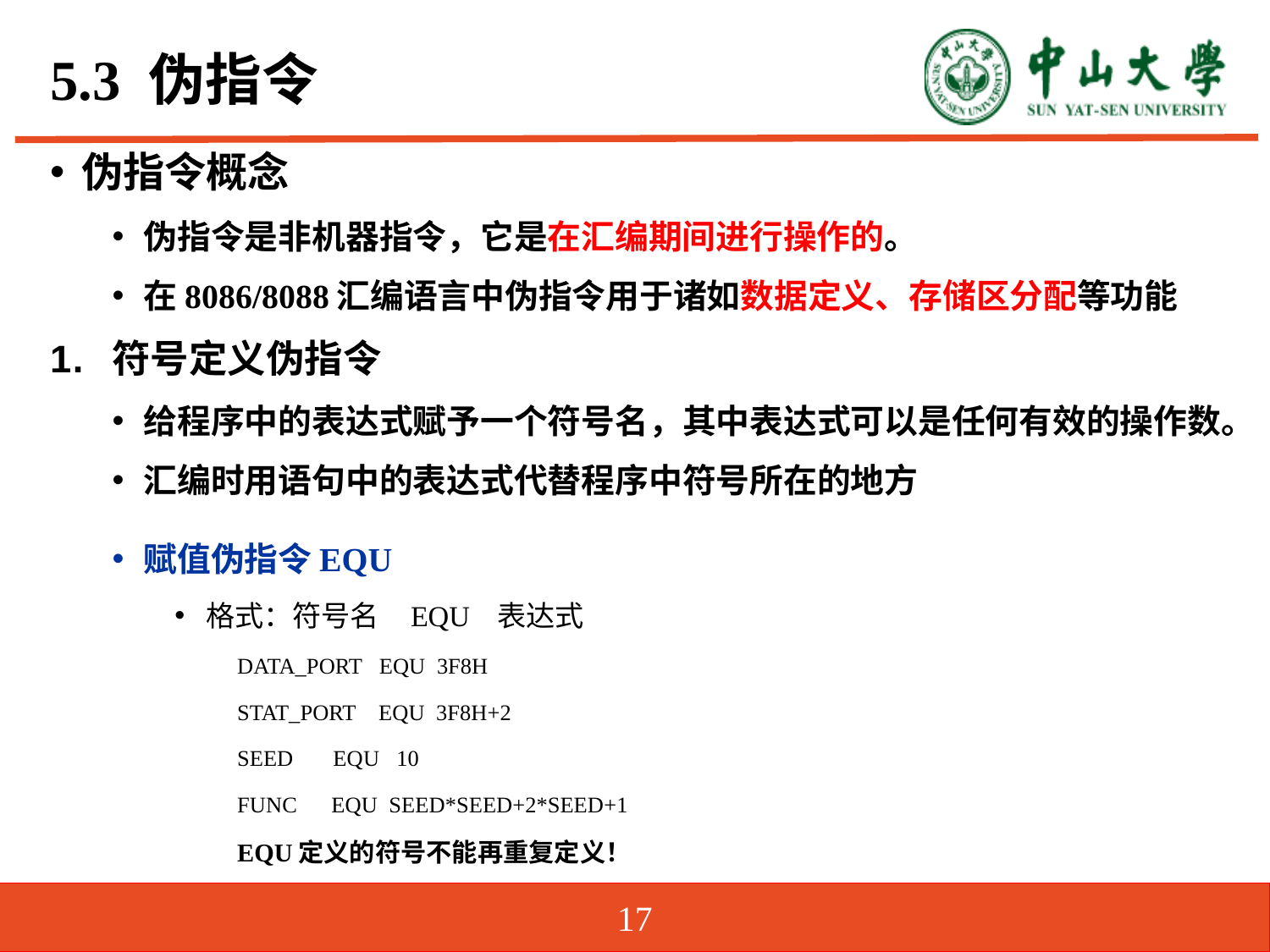

# 5.3 伪指令
伪指令概念
伪指令是非机器指令，它是在汇编期间进行操作的。
在8086/8088汇编语言中伪指令用于诸如数据定义、存储区分配等功能
符号定义伪指令
给程序中的表达式赋予一个符号名，其中表达式可以是任何有效的操作数。
汇编时用语句中的表达式代替程序中符号所在的地方
赋值伪指令EQU
格式：符号名    EQU   表达式
DATA_PORT   EQU  3F8H
STAT_PORT    EQU  3F8H+2
SEED       EQU   10
FUNC      EQU  SEED*SEED+2*SEED+1
EQU定义的符号不能再重复定义！
17